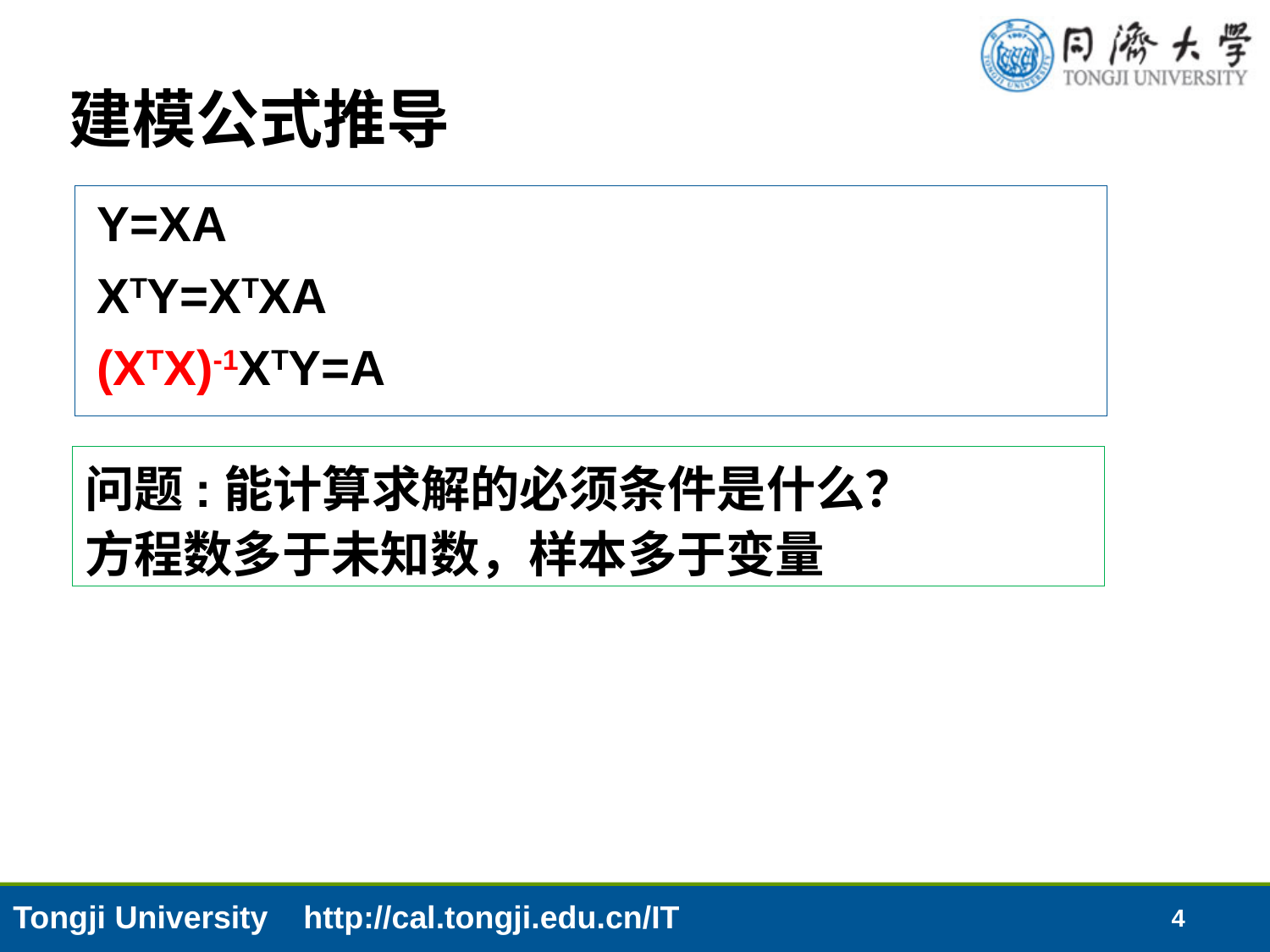

# 建模公式推导
Y=XA
XTY=XTXA
(XTX)-1XTY=A
问题:能计算求解的必须条件是什么？
方程数多于未知数，样本多于变量